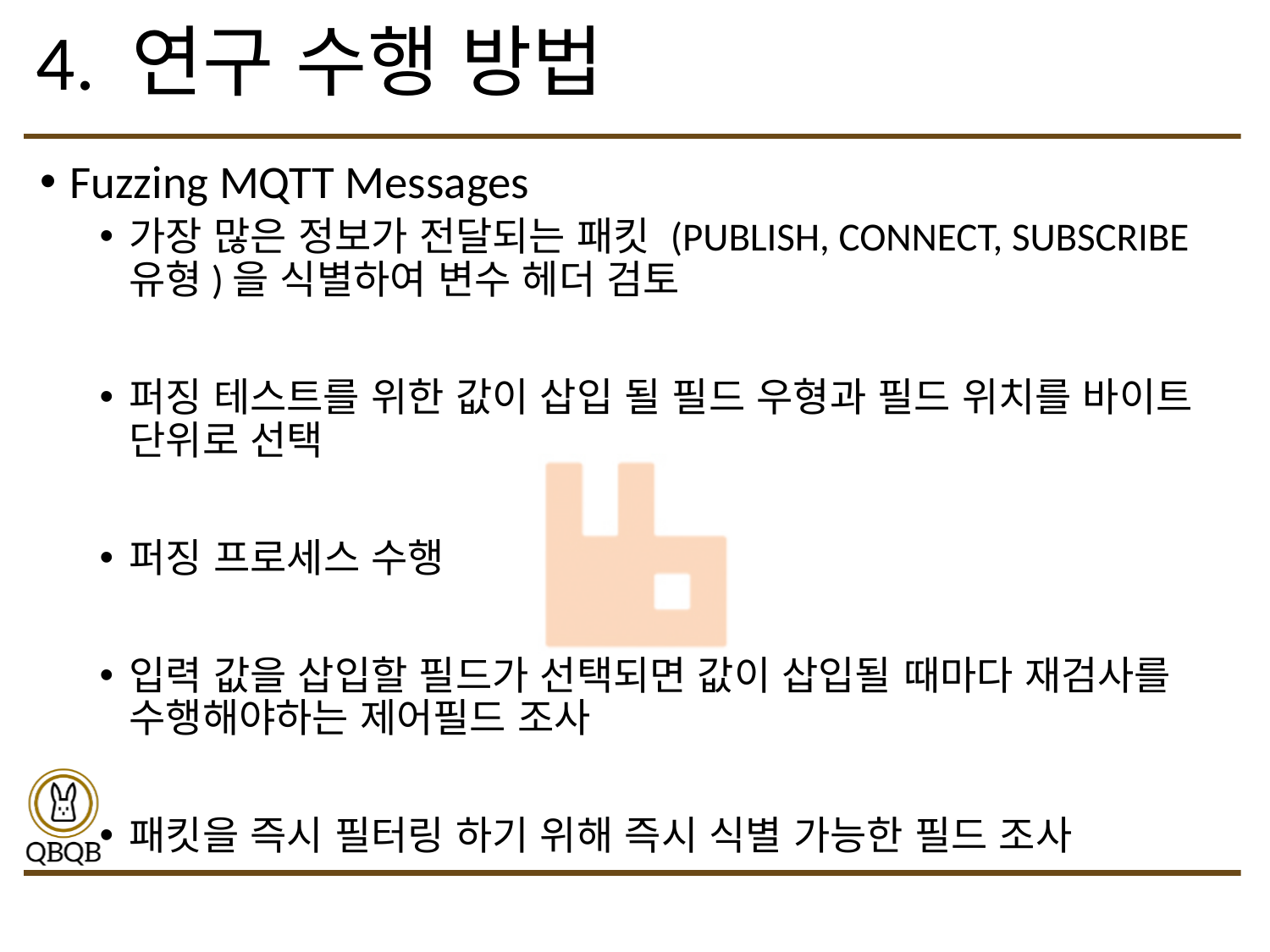

# 4. 연구 수행 방법
Fuzzing MQTT Messages
가장 많은 정보가 전달되는 패킷 (PUBLISH, CONNECT, SUBSCRIBE 유형)을 식별하여 변수 헤더 검토

퍼징 테스트를 위한 값이 삽입 될 필드 우형과 필드 위치를 바이트 단위로 선택

퍼징 프로세스 수행

입력 값을 삽입할 필드가 선택되면 값이 삽입될 때마다 재검사를 수행해야하는 제어필드 조사

패킷을 즉시 필터링 하기 위해 즉시 식별 가능한 필드 조사